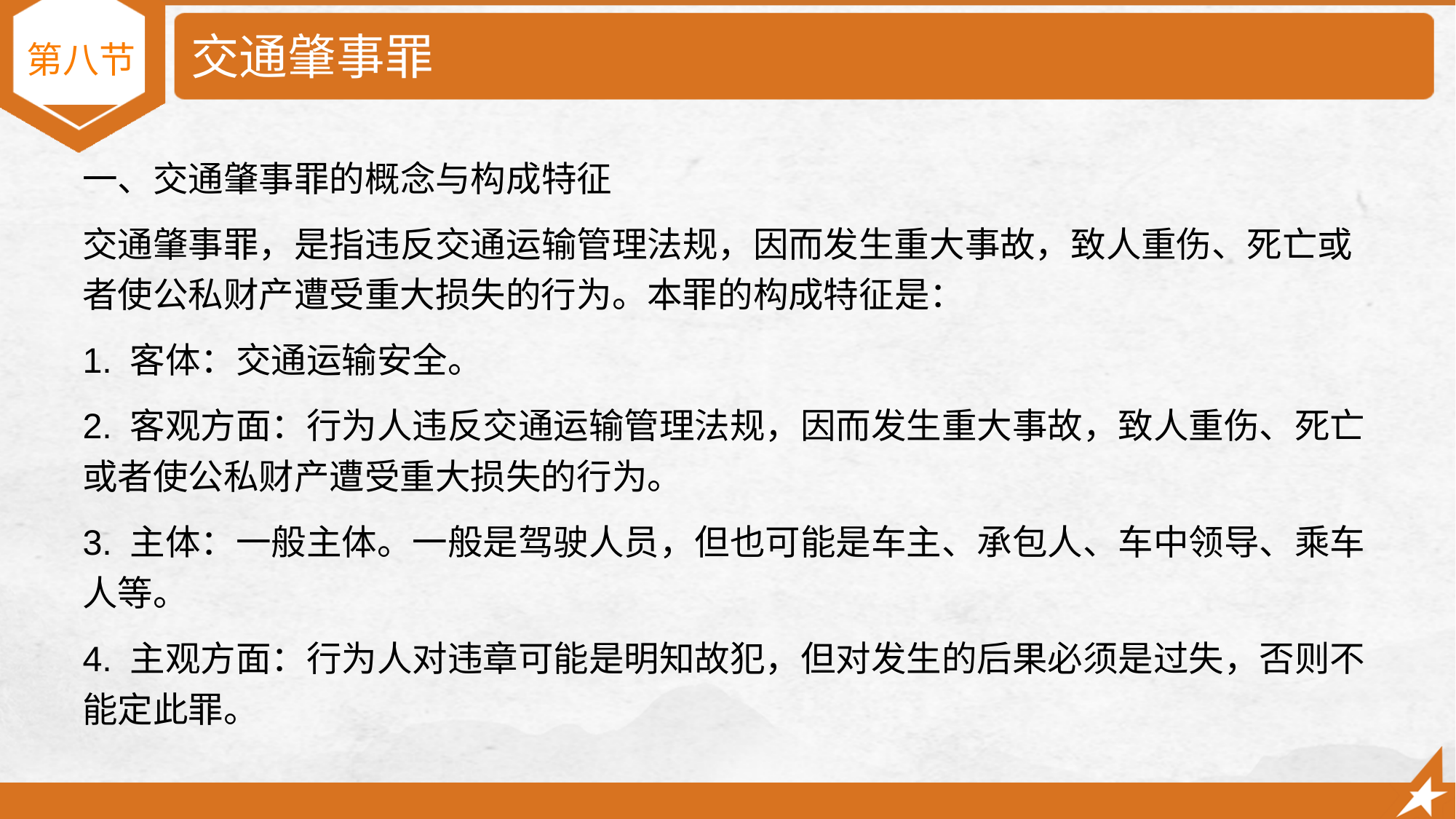

# 交通肇事罪
第八节
一、交通肇事罪的概念与构成特征
交通肇事罪，是指违反交通运输管理法规，因而发生重大事故，致人重伤、死亡或者使公私财产遭受重大损失的行为。本罪的构成特征是：
1. 客体：交通运输安全。
2. 客观方面：行为人违反交通运输管理法规，因而发生重大事故，致人重伤、死亡或者使公私财产遭受重大损失的行为。
3. 主体：一般主体。一般是驾驶人员，但也可能是车主、承包人、车中领导、乘车人等。
4. 主观方面：行为人对违章可能是明知故犯，但对发生的后果必须是过失，否则不能定此罪。